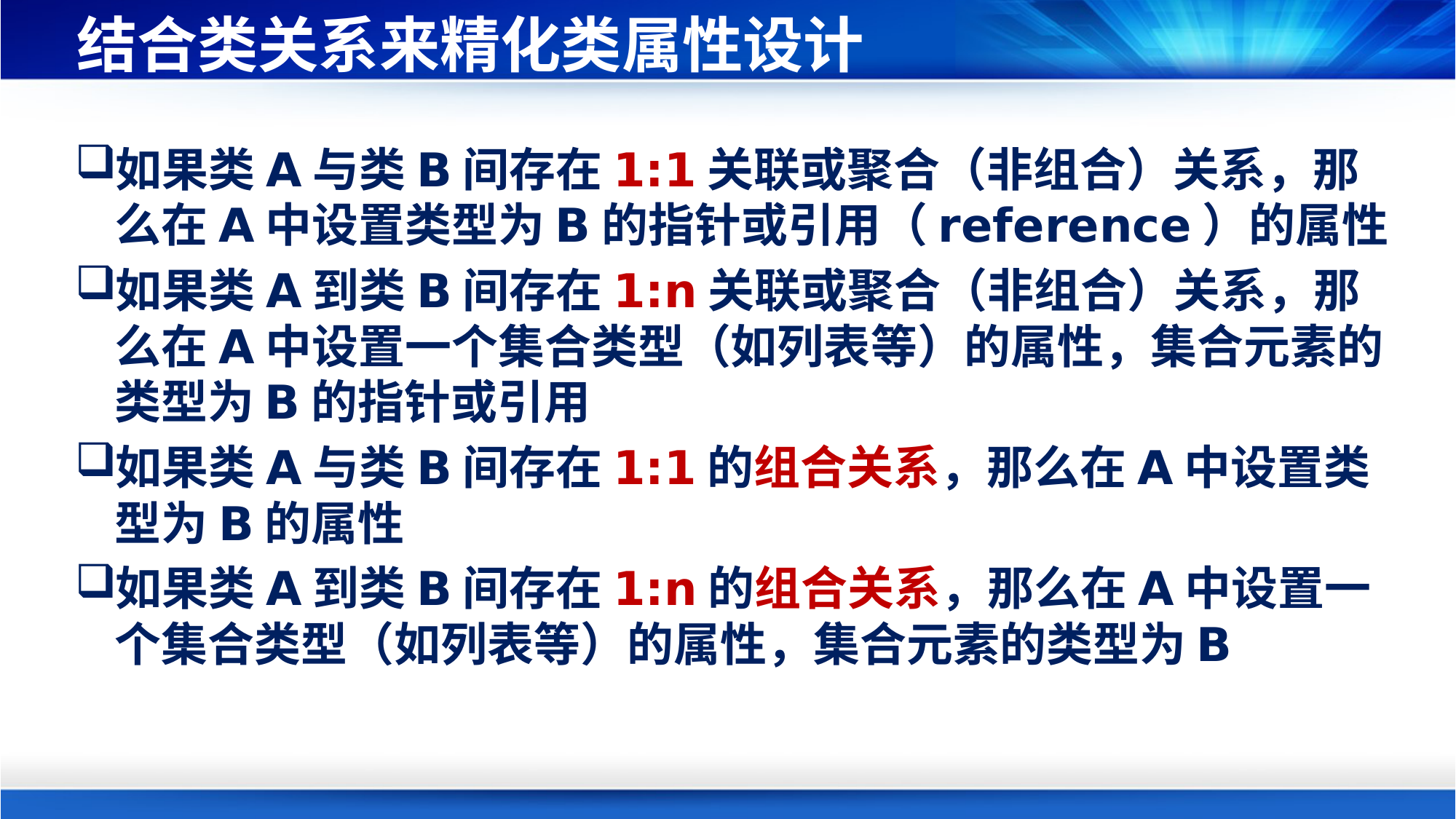

# 结合类关系来精化类属性设计
如果类A与类B间存在1:1关联或聚合（非组合）关系，那么在A中设置类型为B的指针或引用（reference）的属性
如果类A到类B间存在1:n关联或聚合（非组合）关系，那么在A中设置一个集合类型（如列表等）的属性，集合元素的类型为B的指针或引用
如果类A与类B间存在1:1的组合关系，那么在A中设置类型为B的属性
如果类A到类B间存在1:n的组合关系，那么在A中设置一个集合类型（如列表等）的属性，集合元素的类型为B